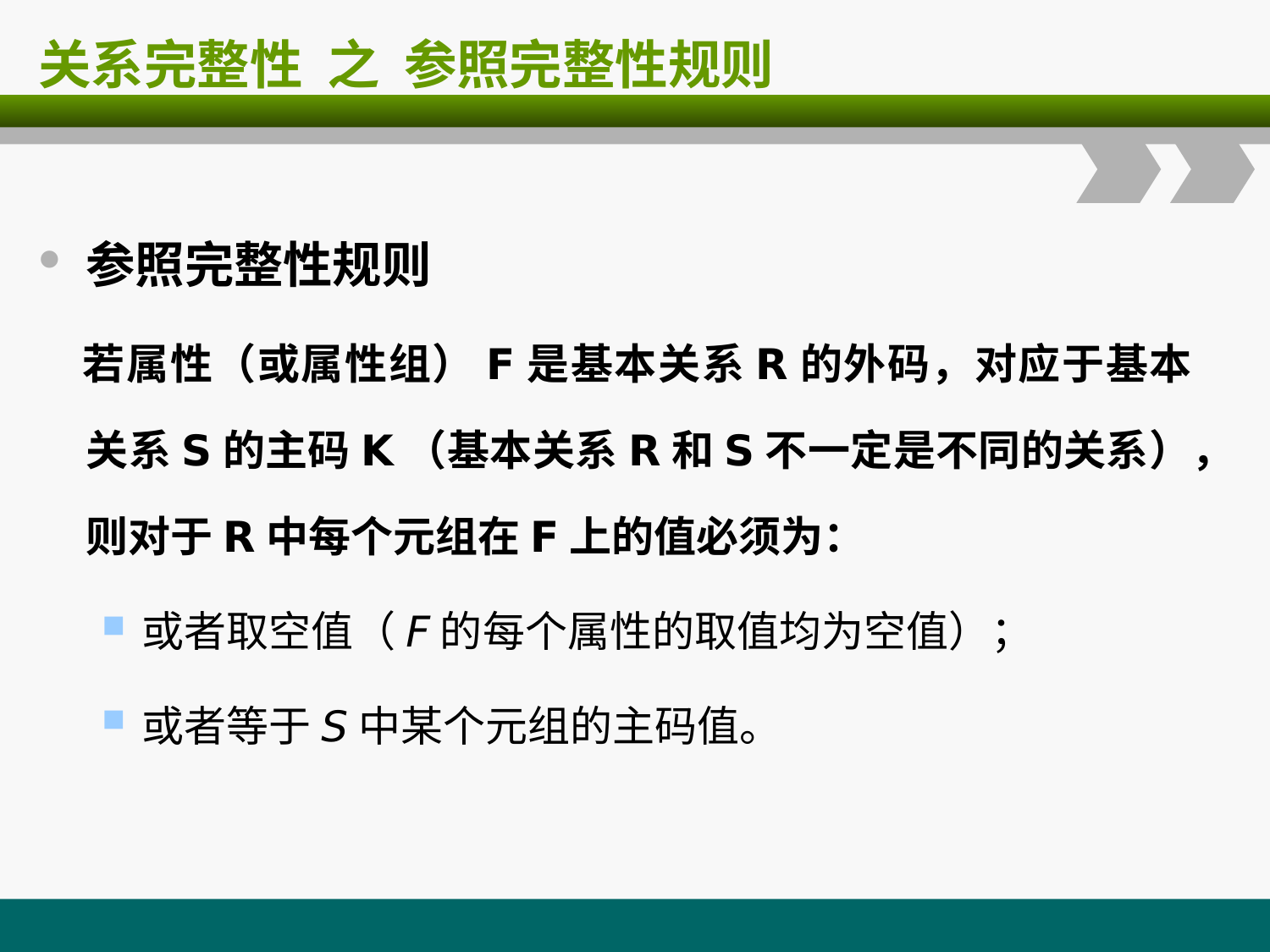

# 关系完整性  之  参照完整性规则
参照完整性规则
   若属性（或属性组）F是基本关系R的外码，对应于基本关系S的主码K（基本关系R和S不一定是不同的关系），则对于R中每个元组在F上的值必须为：
或者取空值（F的每个属性的取值均为空值）；
或者等于S中某个元组的主码值。